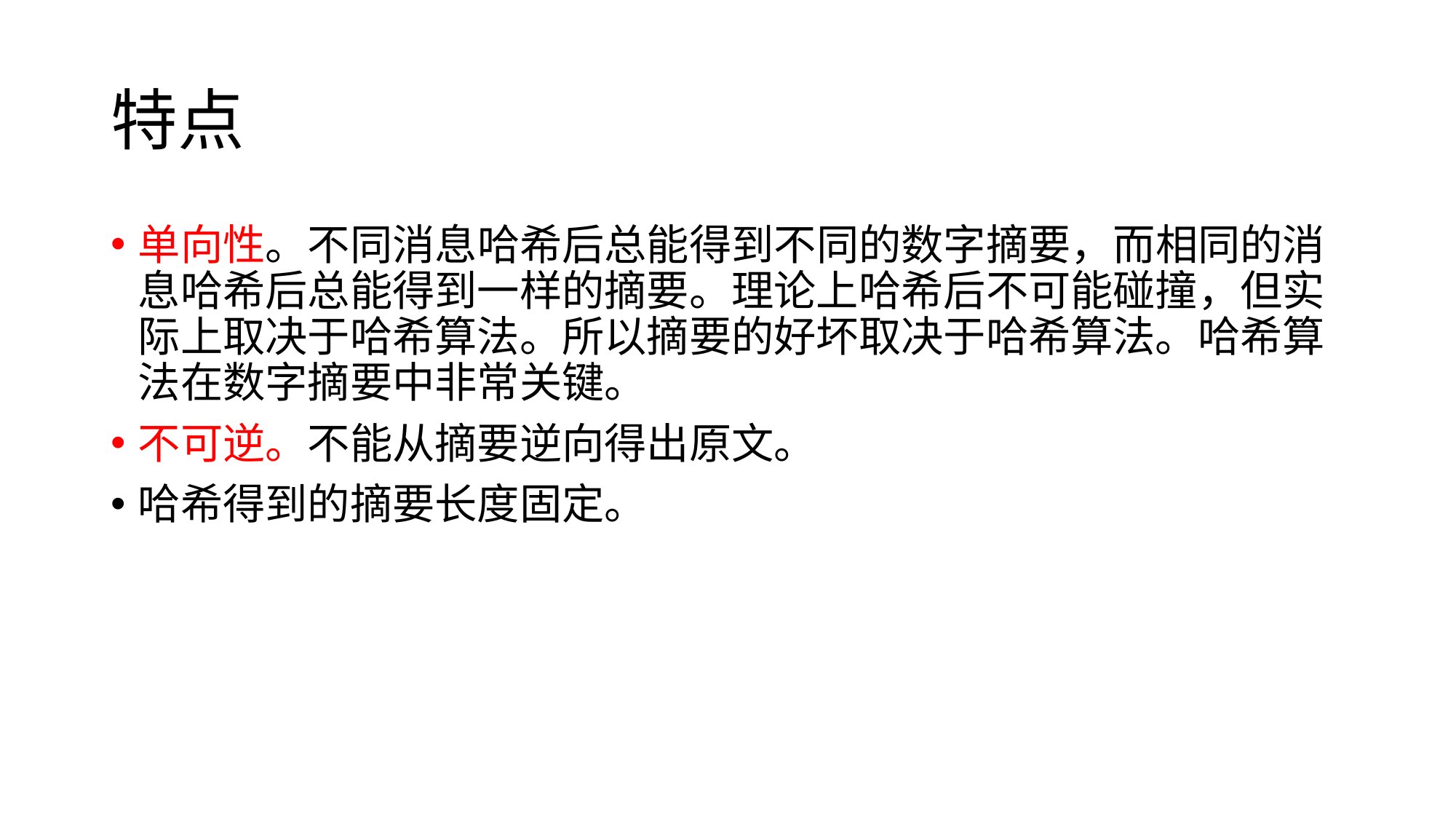

# 特点
单向性。不同消息哈希后总能得到不同的数字摘要，而相同的消息哈希后总能得到一样的摘要。理论上哈希后不可能碰撞，但实际上取决于哈希算法。所以摘要的好坏取决于哈希算法。哈希算法在数字摘要中非常关键。
不可逆。不能从摘要逆向得出原文。
哈希得到的摘要长度固定。